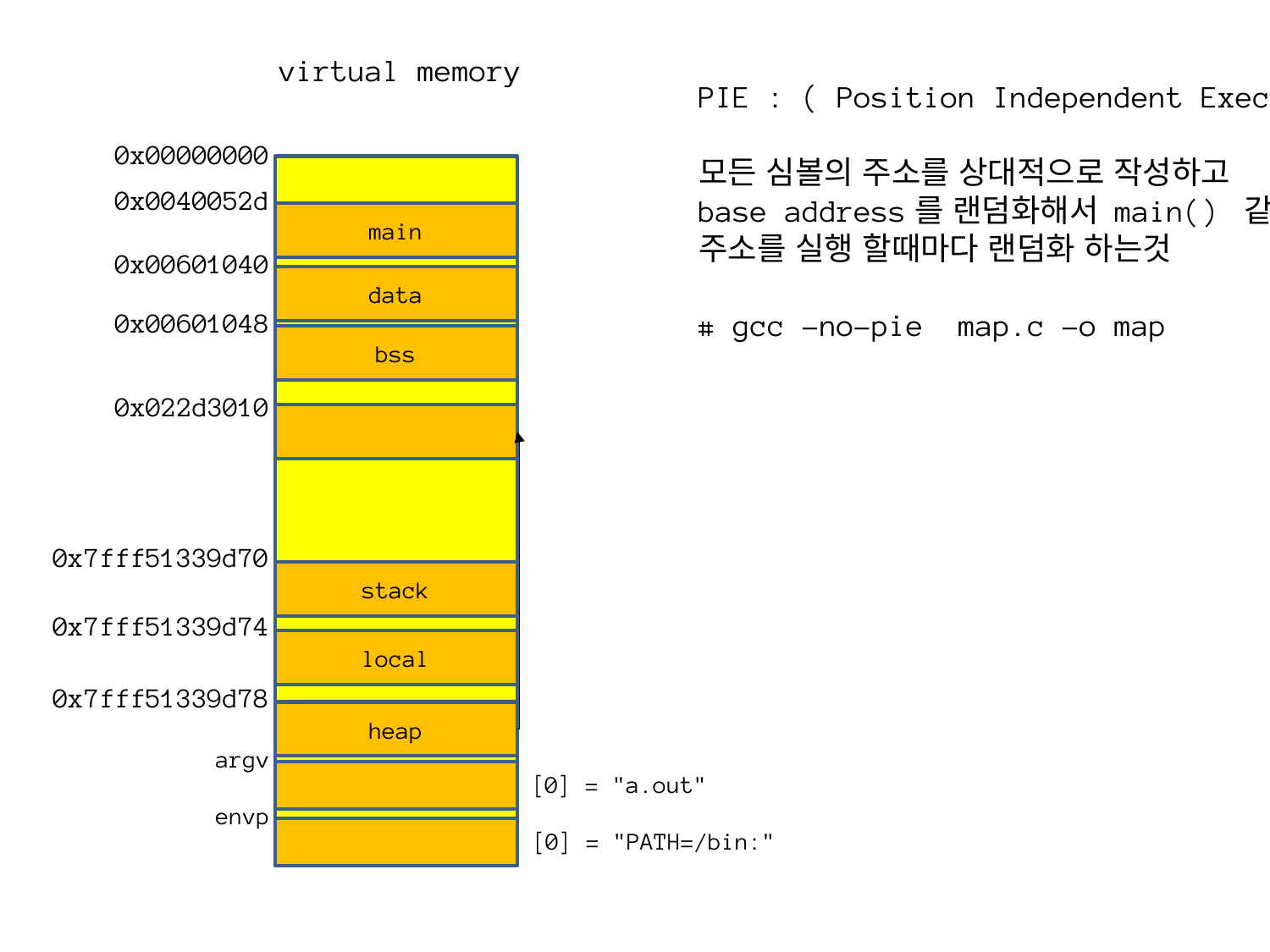

virtual memory
PIE : ( Position Independent Executable )

모든 심볼의 주소를 상대적으로 작성하고
base address를 랜덤화해서 main() 같은 함수들의
주소를 실행 할때마다 랜덤화 하는것

# gcc -no-pie  map.c -o map
0x00000000

0x0040052d
main
0x00601040
data
0x00601048
bss
0x022d3010

0x7fff51339d70
stack
0x7fff51339d74
local
0x7fff51339d78
heap
argv

[0] = "a.out"
envp

[0] = "PATH=/bin:"